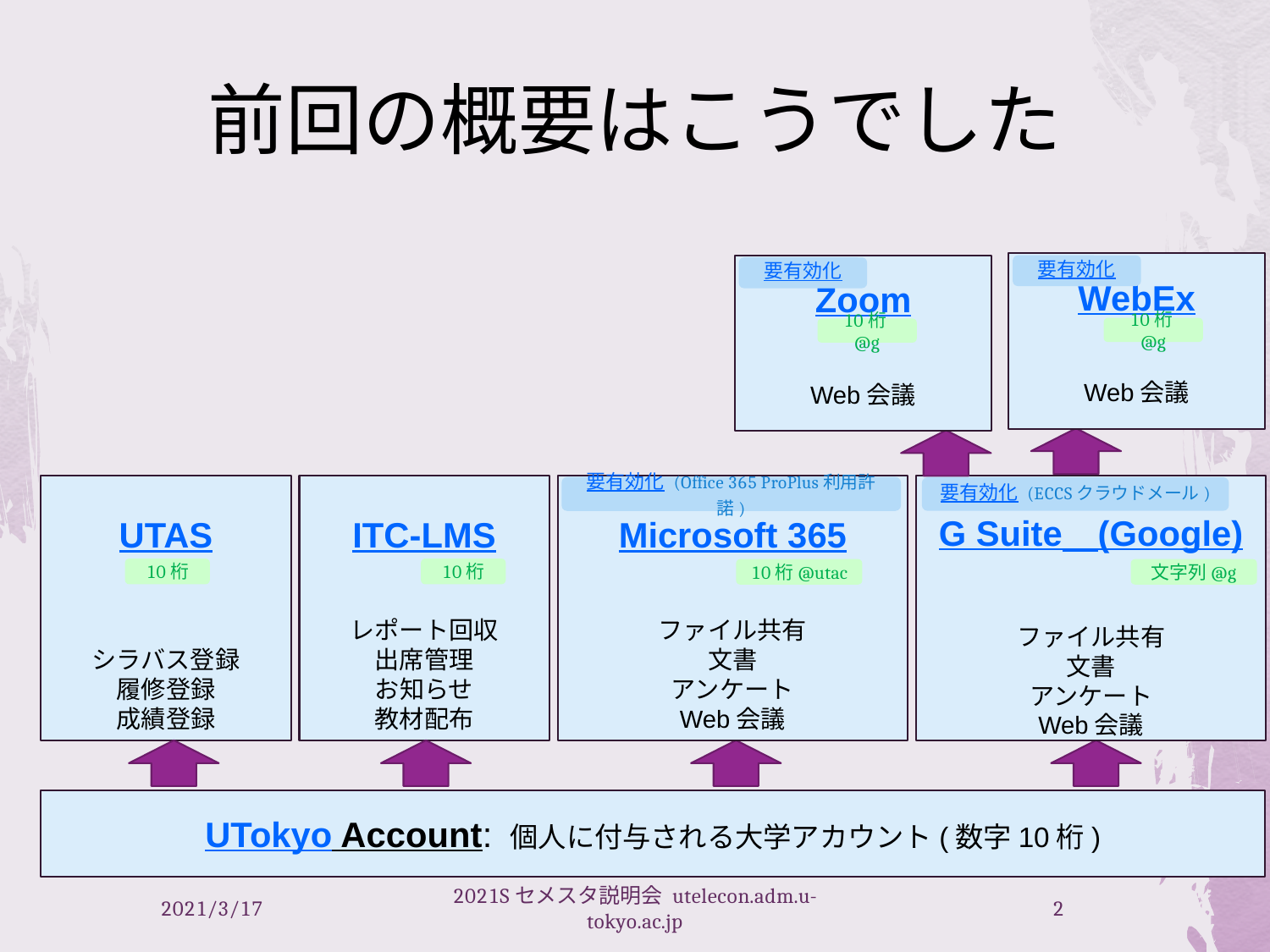

# 前回の概要はこうでした
WebEx

Web会議
Zoom

Web会議
要有効化
要有効化
10桁@g
10桁@g

UTAS

シラバス登録
履修登録
成績登録

ITC-LMS

レポート回収
出席管理
お知らせ
教材配布

Microsoft 365

ファイル共有
文書
アンケート
Web会議

要有効化 (Office 365 ProPlus利用許諾)

G Suite　(Google)

ファイル共有
文書
アンケート
Web会議

要有効化 (ECCSクラウドメール)
10桁
10桁
10桁@utac
文字列@g

UTokyo Account: 個人に付与される大学アカウント(数字10桁)
2021/3/17
2021Sセメスタ説明会 utelecon.adm.u-tokyo.ac.jp
2